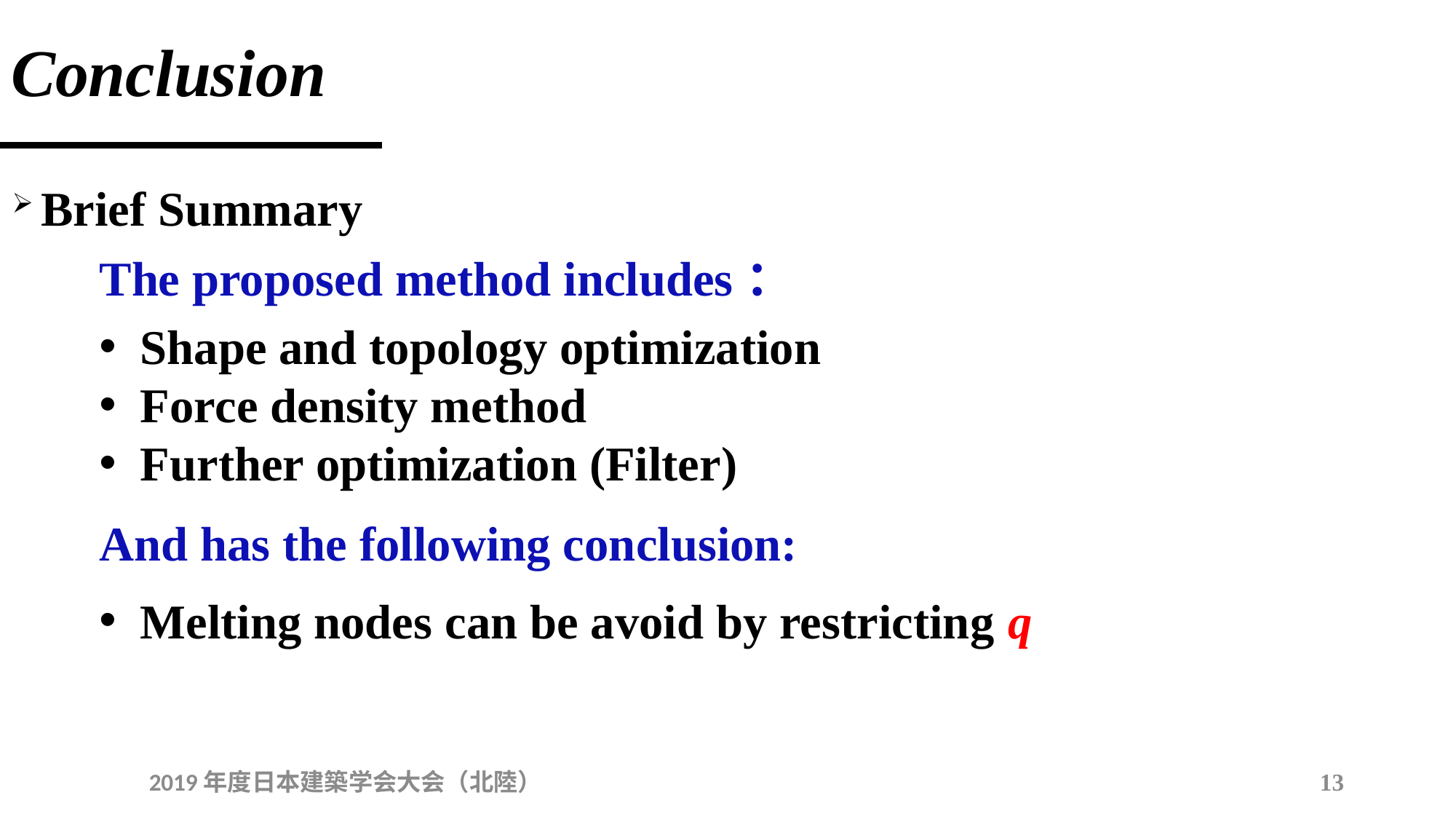

Conclusion
 Brief Summary
The proposed method includes：
Shape and topology optimization
Force density method
Further optimization (Filter)
And has the following conclusion:
Melting nodes can be avoid by restricting q
2019年度日本建築学会大会（北陸）
13